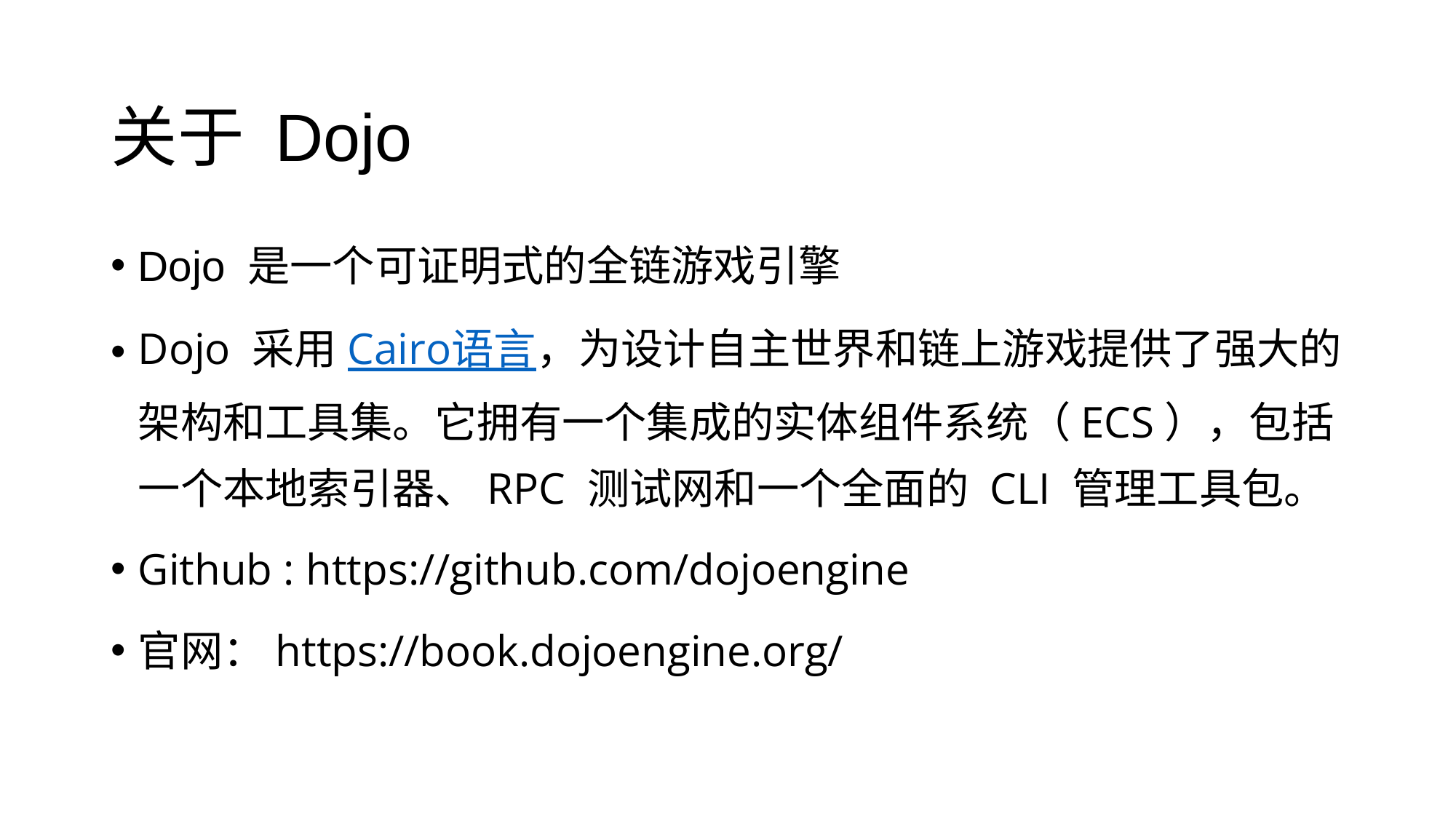

# 关于 Dojo
Dojo 是一个可证明式的全链游戏引擎
Dojo 采用 Cairo语言，为设计自主世界和链上游戏提供了强大的架构和工具集。它拥有一个集成的实体组件系统（ECS），包括一个本地索引器、RPC 测试网和一个全面的 CLI 管理工具包。
Github : https://github.com/dojoengine
官网：https://book.dojoengine.org/